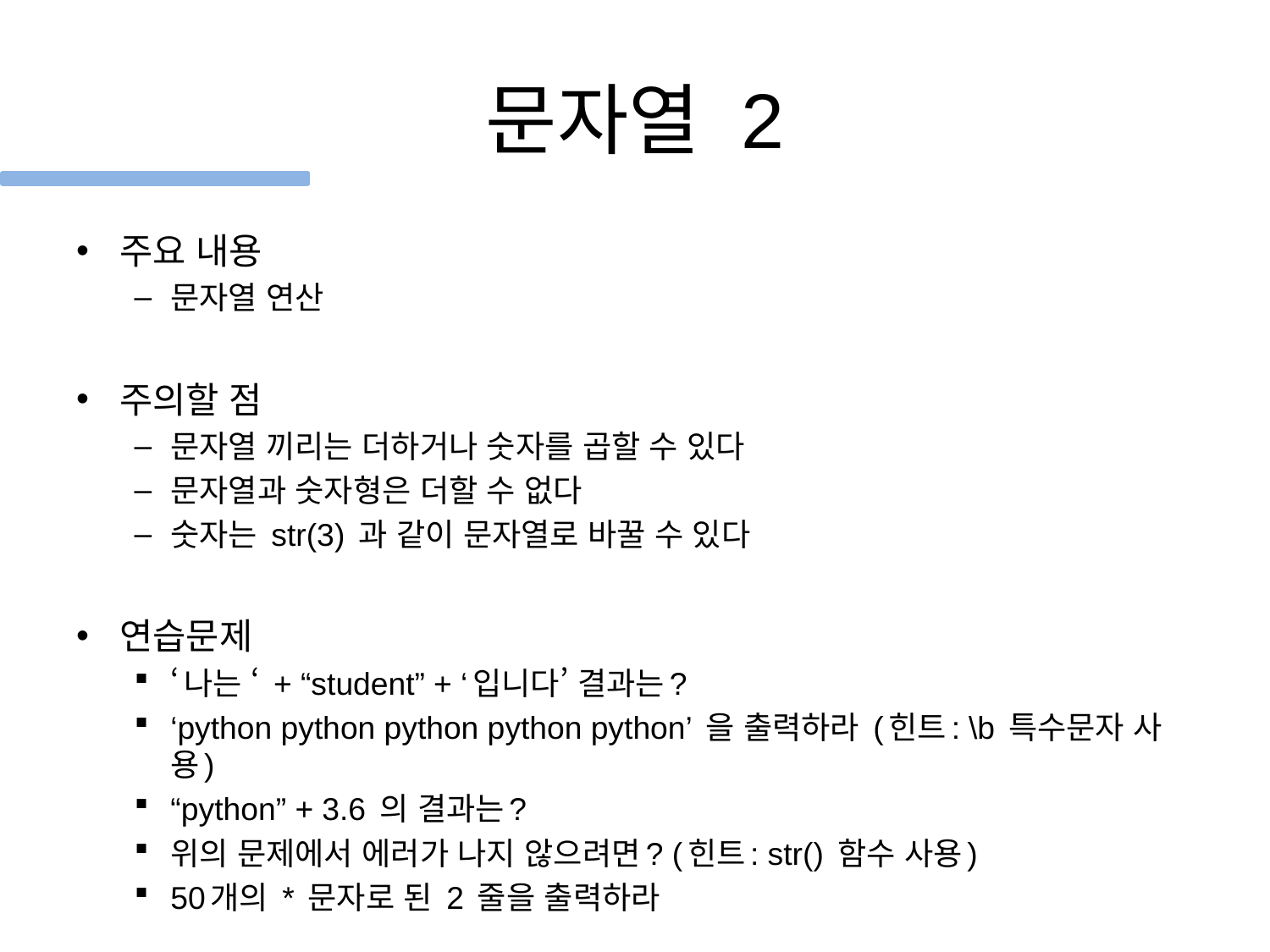

# 문자열 2

주요 내용
문자열 연산

주의할 점
문자열 끼리는 더하거나 숫자를 곱할 수 있다
문자열과 숫자형은 더할 수 없다
숫자는 str(3) 과 같이 문자열로 바꿀 수 있다

연습문제
‘나는 ‘ + “student” + ‘입니다’ 결과는?
‘python python python python python’ 을 출력하라 (힌트: \b 특수문자 사용)
“python” + 3.6 의 결과는?
위의 문제에서 에러가 나지 않으려면? (힌트: str() 함수 사용)
50개의 * 문자로 된 2 줄을 출력하라